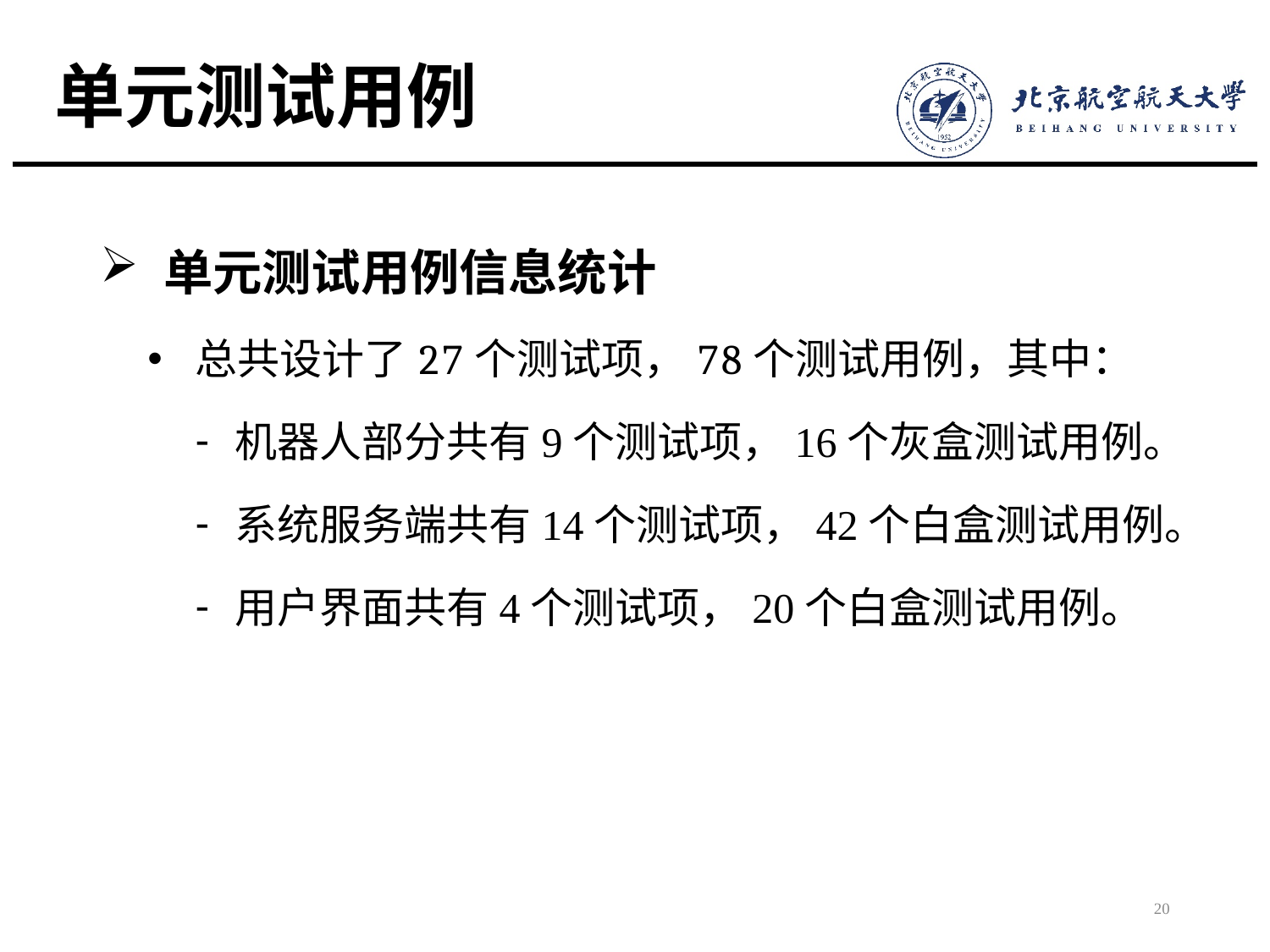

# 单元测试用例
单元测试用例信息统计
总共设计了27个测试项，78个测试用例，其中：
机器人部分共有9个测试项，16个灰盒测试用例。
系统服务端共有14个测试项，42个白盒测试用例。
用户界面共有4个测试项，20个白盒测试用例。
20